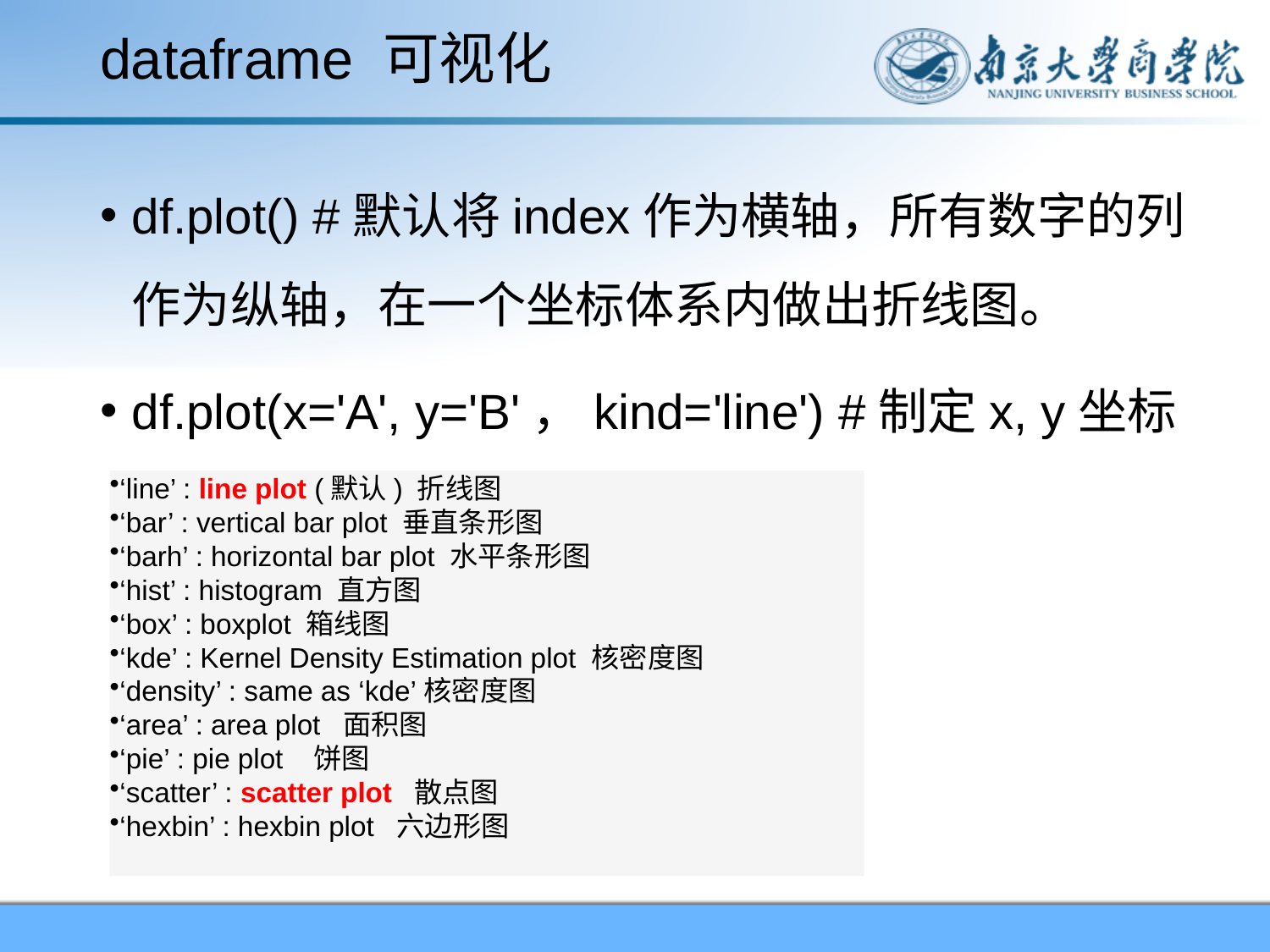

# dataframe 可视化
df.plot() #默认将index作为横轴，所有数字的列作为纵轴，在一个坐标体系内做出折线图。
df.plot(x='A', y='B'，kind='line') #制定x, y坐标

‘line’ : line plot (默认) 折线图
‘bar’ : vertical bar plot 垂直条形图
‘barh’ : horizontal bar plot 水平条形图
‘hist’ : histogram 直方图
‘box’ : boxplot 箱线图
‘kde’ : Kernel Density Estimation plot 核密度图
‘density’ : same as ‘kde’核密度图
‘area’ : area plot  面积图
‘pie’ : pie plot   饼图
‘scatter’ : scatter plot  散点图
‘hexbin’ : hexbin plot  六边形图